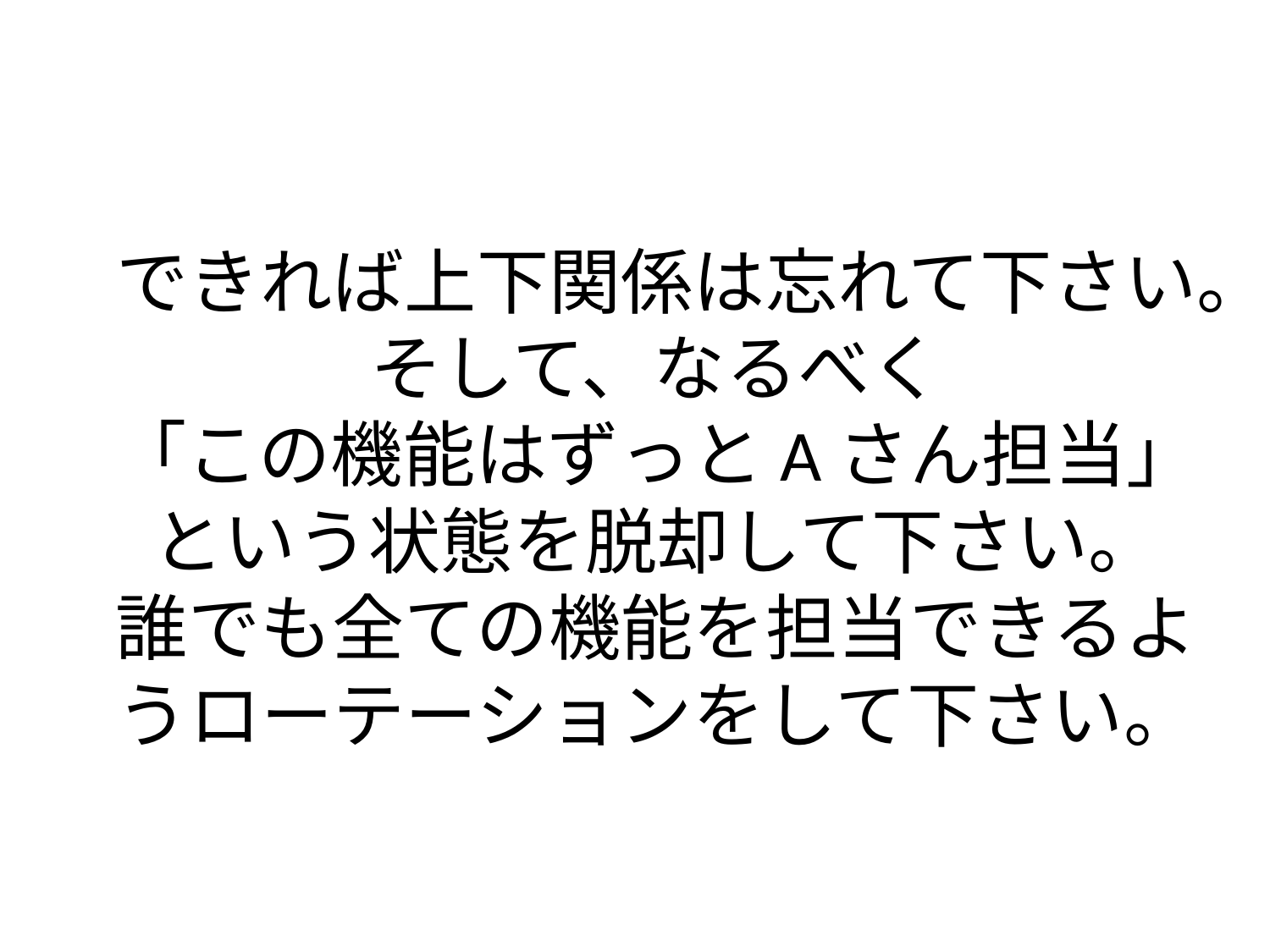

できれば上下関係は忘れて下さい。
そして、なるべく
「この機能はずっとAさん担当」
という状態を脱却して下さい。
誰でも全ての機能を担当できるようローテーションをして下さい。